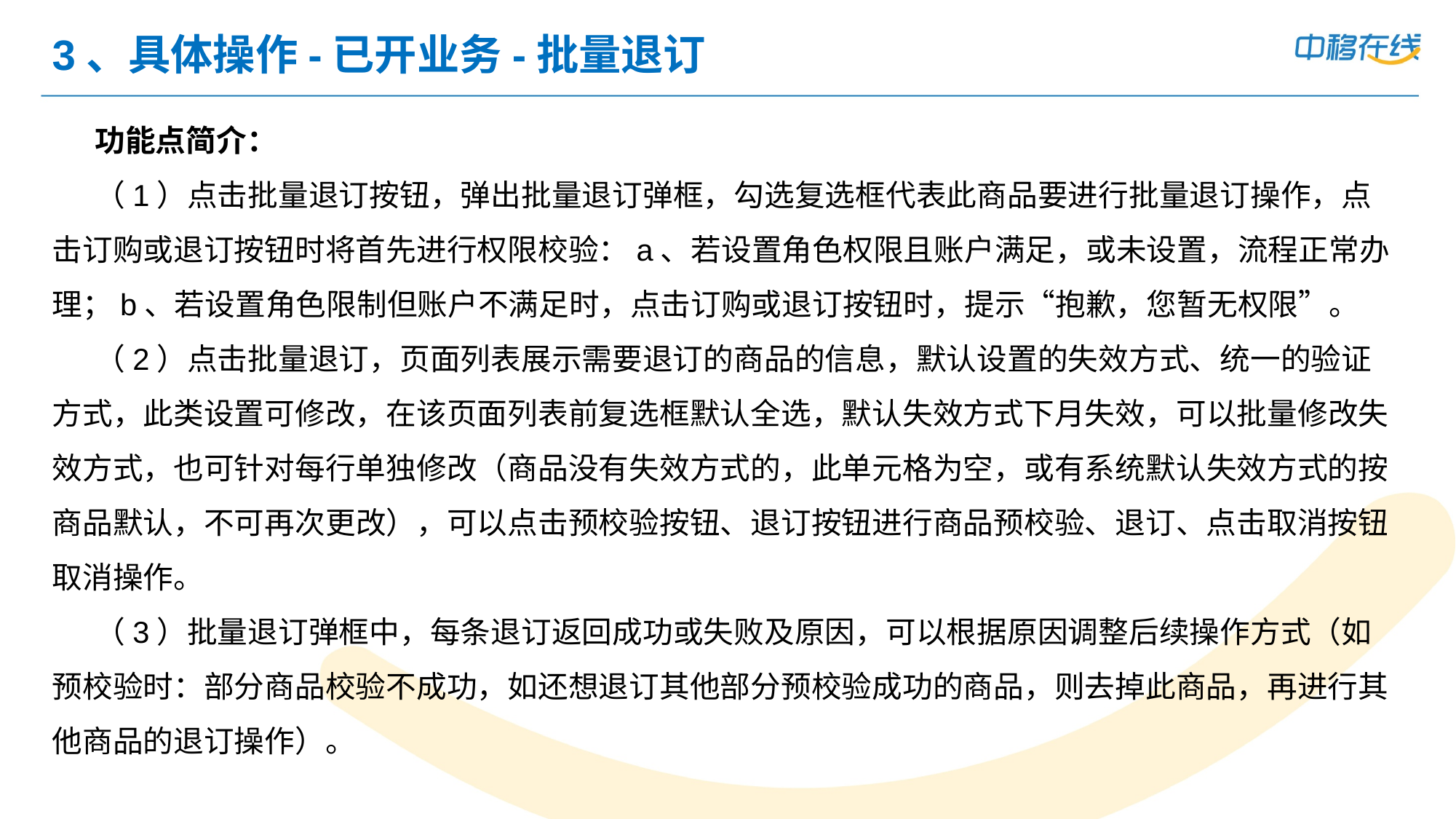

# 3、具体操作-已开业务-批量退订
功能点简介：
（1）点击批量退订按钮，弹出批量退订弹框，勾选复选框代表此商品要进行批量退订操作，点击订购或退订按钮时将首先进行权限校验：a、若设置角色权限且账户满足，或未设置，流程正常办理；b、若设置角色限制但账户不满足时，点击订购或退订按钮时，提示“抱歉，您暂无权限”。
（2）点击批量退订，页面列表展示需要退订的商品的信息，默认设置的失效方式、统一的验证方式，此类设置可修改，在该页面列表前复选框默认全选，默认失效方式下月失效，可以批量修改失效方式，也可针对每行单独修改（商品没有失效方式的，此单元格为空，或有系统默认失效方式的按商品默认，不可再次更改），可以点击预校验按钮、退订按钮进行商品预校验、退订、点击取消按钮取消操作。
（3）批量退订弹框中，每条退订返回成功或失败及原因，可以根据原因调整后续操作方式（如预校验时：部分商品校验不成功，如还想退订其他部分预校验成功的商品，则去掉此商品，再进行其他商品的退订操作）。